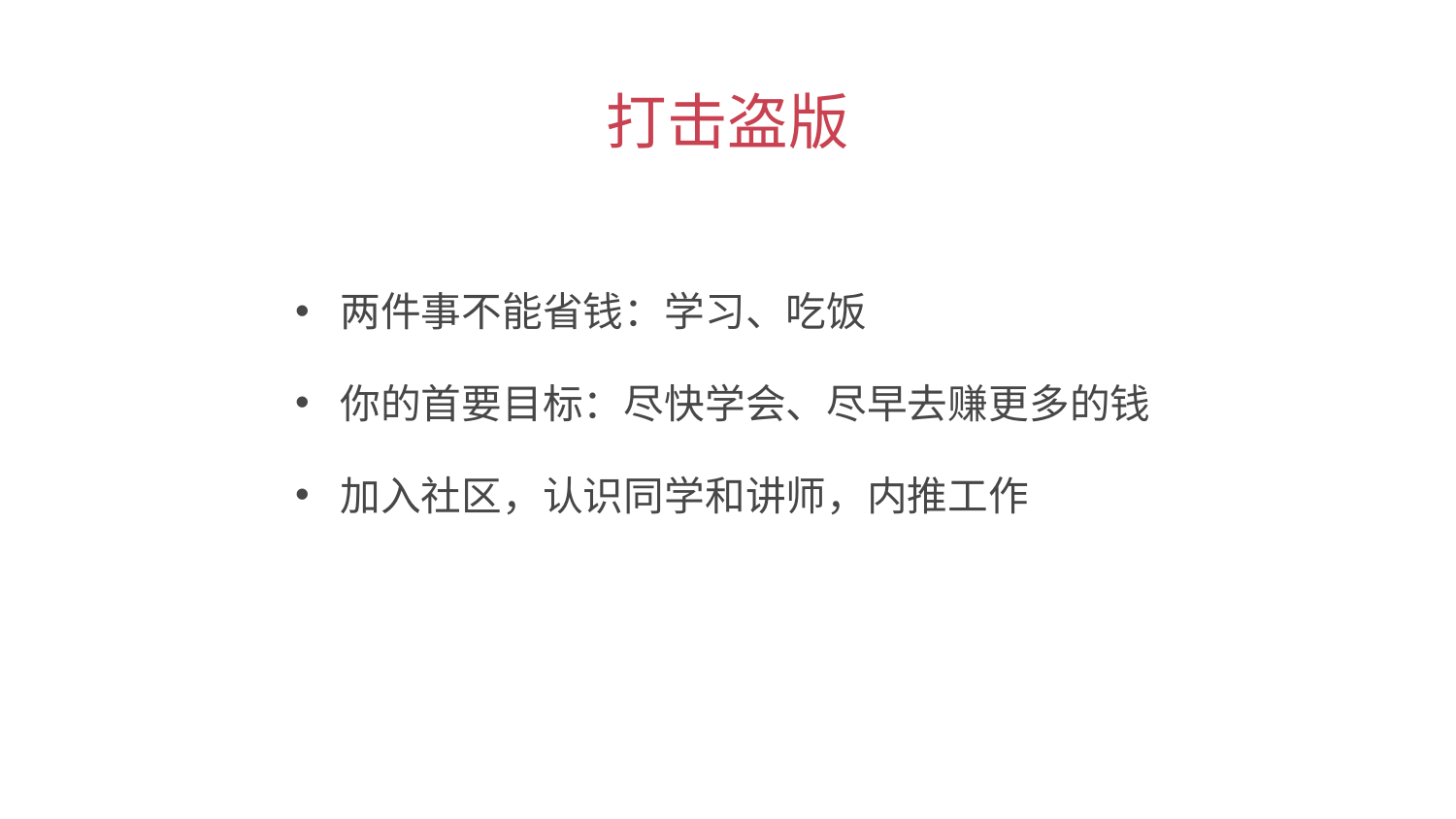

打击盗版
两件事不能省钱：学习、吃饭
你的首要目标：尽快学会、尽早去赚更多的钱
加入社区，认识同学和讲师，内推工作